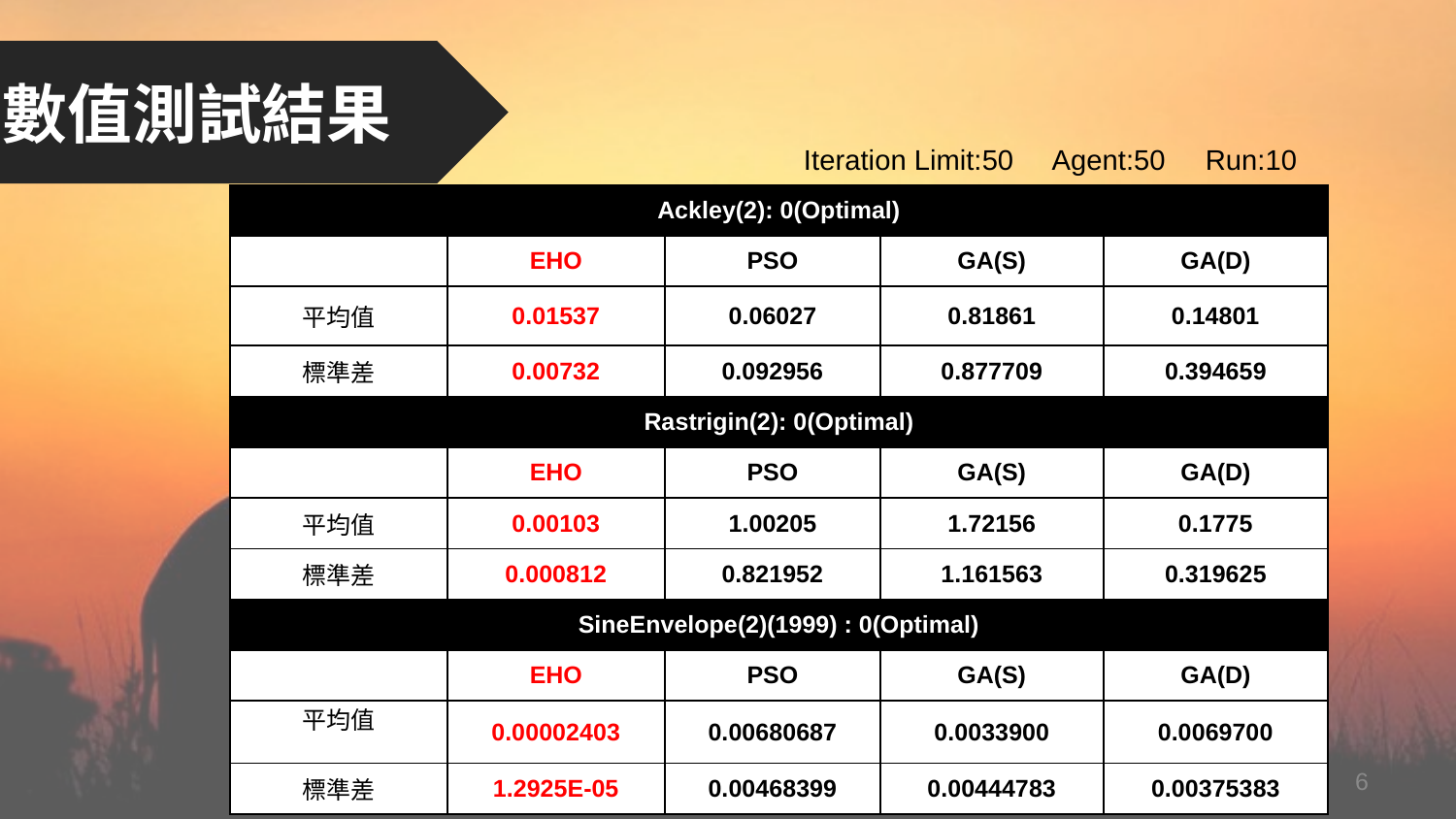

數值測試結果
Iteration Limit:50     Agent:50     Run:10
| Ackley(2): 0(Optimal) |  |  |  |  |
| --- | --- | --- | --- | --- |
|  | EHO | PSO | GA(S) | GA(D) |
| 平均值 | 0.01537 | 0.06027 | 0.81861 | 0.14801 |
| 標準差 | 0.00732 | 0.092956 | 0.877709 | 0.394659 |
| Rastrigin(2): 0(Optimal) |  |  |  |  |
|  | EHO | PSO | GA(S) | GA(D) |
| 平均值 | 0.00103 | 1.00205 | 1.72156 | 0.1775 |
| 標準差 | 0.000812 | 0.821952 | 1.161563 | 0.319625 |
| SineEnvelope(2)(1999) : 0(Optimal) |  |  |  |  |
|  | EHO | PSO | GA(S) | GA(D) |
| 平均值 | 0.00002403 | 0.00680687 | 0.0033900 | 0.0069700 |
| 標準差 | 1.2925E-05 | 0.00468399 | 0.00444783 | 0.00375383 |
6